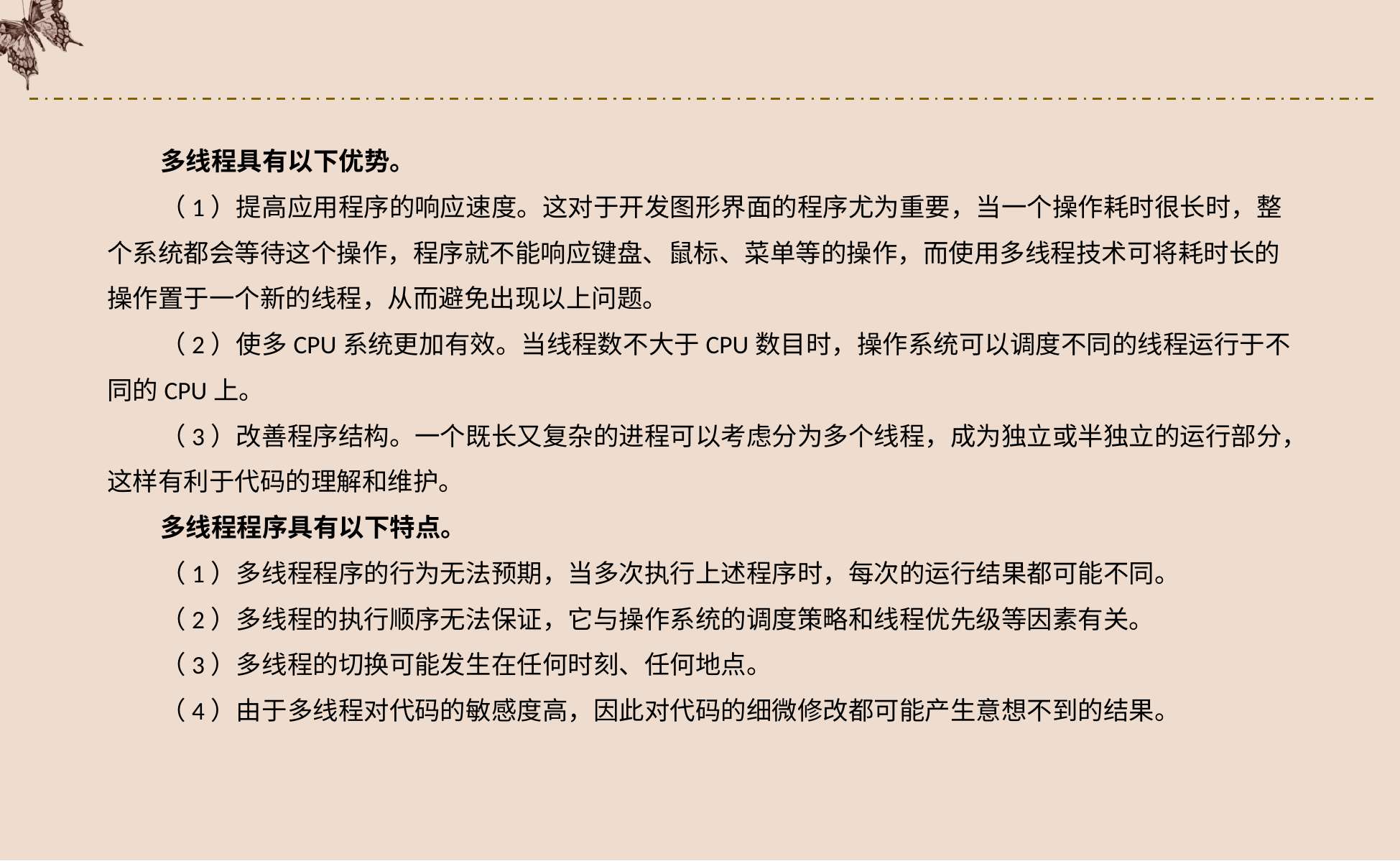

多线程具有以下优势。
（1）提高应用程序的响应速度。这对于开发图形界面的程序尤为重要，当一个操作耗时很长时，整个系统都会等待这个操作，程序就不能响应键盘、鼠标、菜单等的操作，而使用多线程技术可将耗时长的操作置于一个新的线程，从而避免出现以上问题。
（2）使多CPU系统更加有效。当线程数不大于CPU数目时，操作系统可以调度不同的线程运行于不同的CPU上。
（3）改善程序结构。一个既长又复杂的进程可以考虑分为多个线程，成为独立或半独立的运行部分，这样有利于代码的理解和维护。
多线程程序具有以下特点。
（1）多线程程序的行为无法预期，当多次执行上述程序时，每次的运行结果都可能不同。
（2）多线程的执行顺序无法保证，它与操作系统的调度策略和线程优先级等因素有关。
（3）多线程的切换可能发生在任何时刻、任何地点。
（4）由于多线程对代码的敏感度高，因此对代码的细微修改都可能产生意想不到的结果。